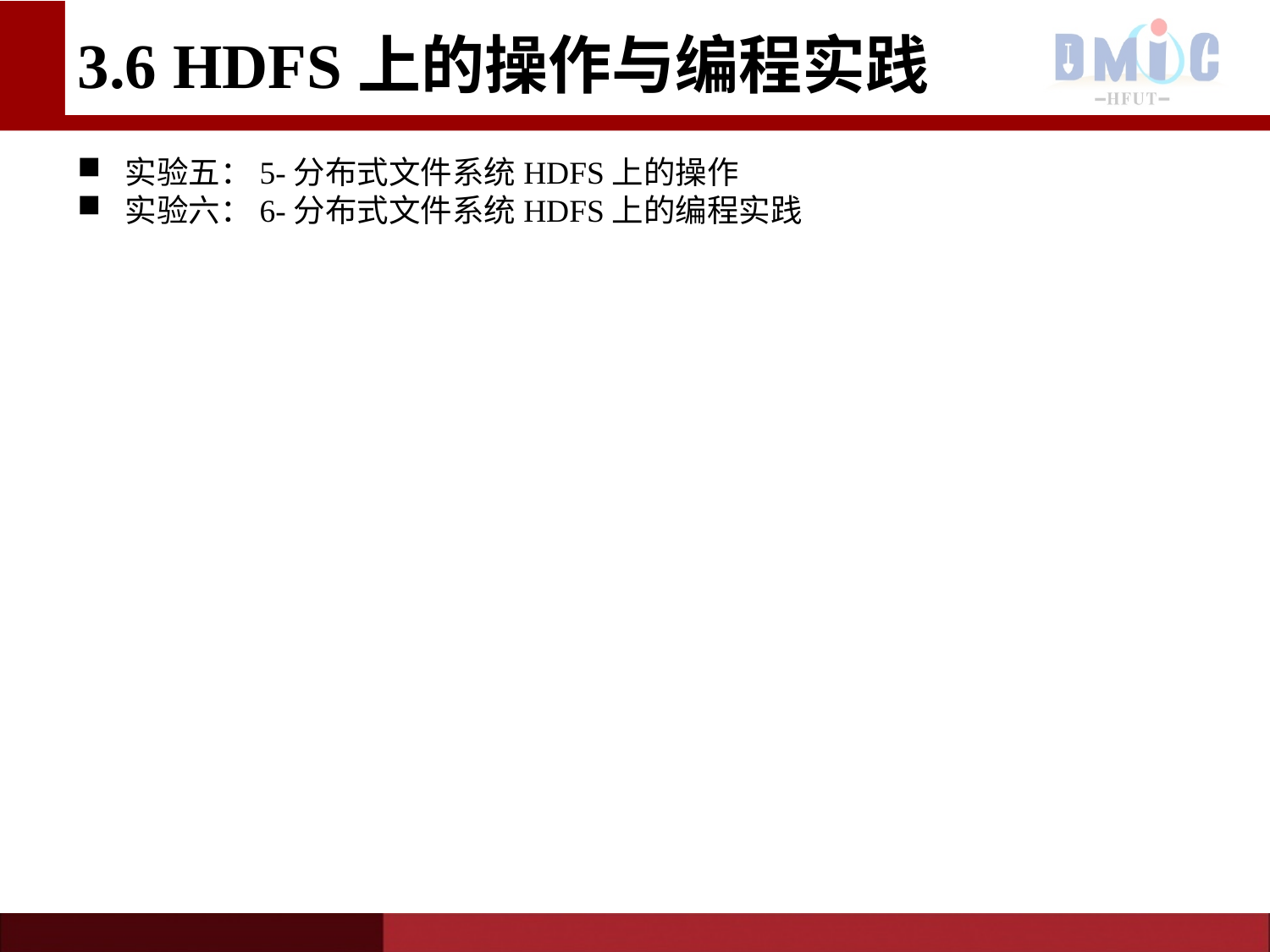

# 3.6 HDFS上的操作与编程实践
实验五：5-分布式文件系统HDFS上的操作
实验六：6-分布式文件系统HDFS上的编程实践